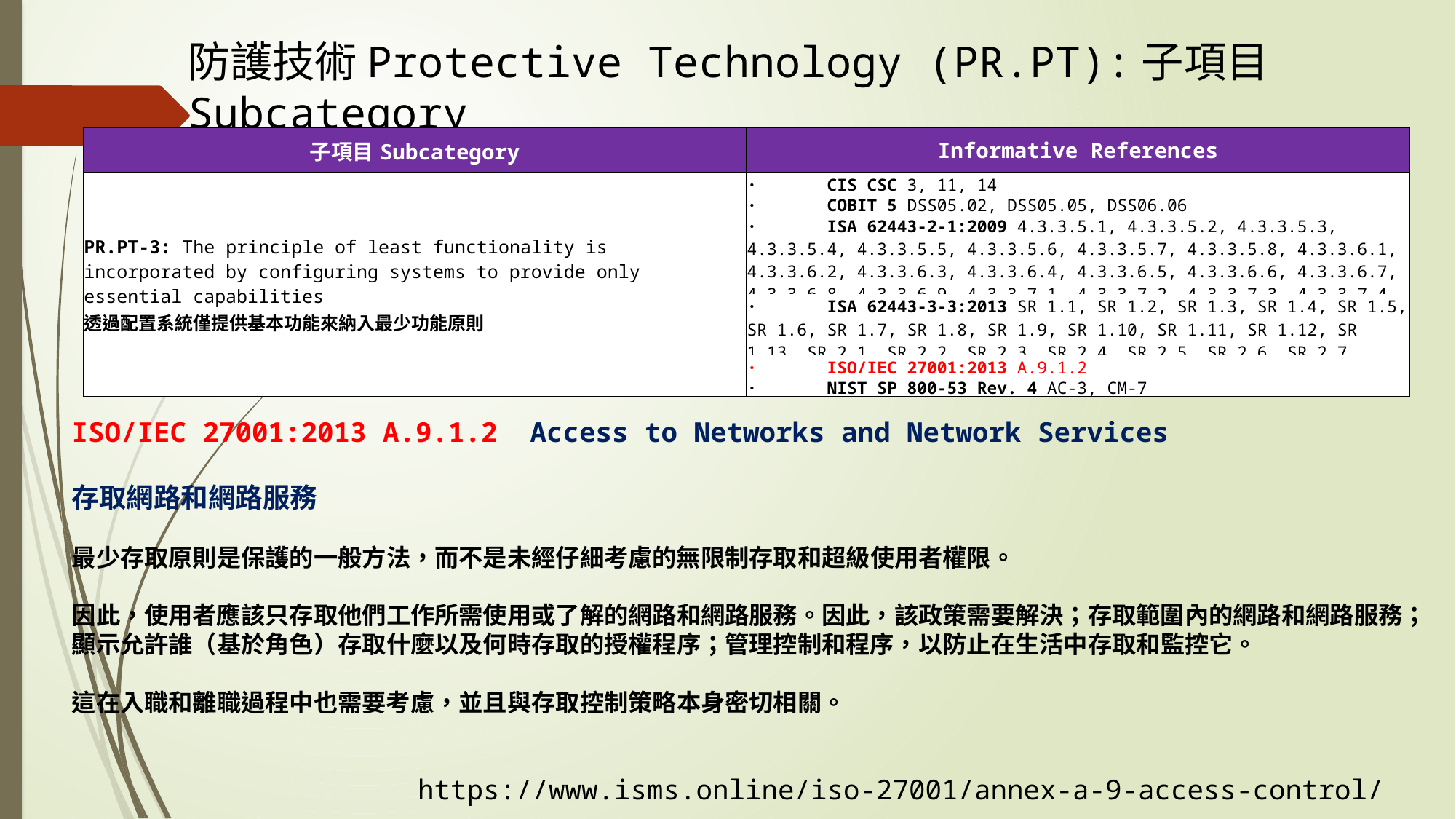

防護技術Protective Technology (PR.PT):子項目Subcategory
| 子項目Subcategory | Informative References |
| --- | --- |
| PR.PT-3: The principle of least functionality is incorporated by configuring systems to provide only essential capabilities 透過配置系統僅提供基本功能來納入最少功能原則 | ·       CIS CSC 3, 11, 14 |
|  | ·       COBIT 5 DSS05.02, DSS05.05, DSS06.06 |
|  | ·       ISA 62443-2-1:2009 4.3.3.5.1, 4.3.3.5.2, 4.3.3.5.3, 4.3.3.5.4, 4.3.3.5.5, 4.3.3.5.6, 4.3.3.5.7, 4.3.3.5.8, 4.3.3.6.1, 4.3.3.6.2, 4.3.3.6.3, 4.3.3.6.4, 4.3.3.6.5, 4.3.3.6.6, 4.3.3.6.7, 4.3.3.6.8, 4.3.3.6.9, 4.3.3.7.1, 4.3.3.7.2, 4.3.3.7.3, 4.3.3.7.4 |
|  | ·       ISA 62443-3-3:2013 SR 1.1, SR 1.2, SR 1.3, SR 1.4, SR 1.5, SR 1.6, SR 1.7, SR 1.8, SR 1.9, SR 1.10, SR 1.11, SR 1.12, SR 1.13, SR 2.1, SR 2.2, SR 2.3, SR 2.4, SR 2.5, SR 2.6, SR 2.7 |
|  | ·       ISO/IEC 27001:2013 A.9.1.2 |
|  | ·       NIST SP 800-53 Rev. 4 AC-3, CM-7 |
ISO/IEC 27001:2013 A.9.1.2  Access to Networks and Network Services

存取網路和網路服務

最少存取原則是保護的一般方法，而不是未經仔細考慮的無限制存取和超級使用者權限。

因此，使用者應該只存取他們工作所需使用或了解的網路和網路服務。因此，該政策需要解決；存取範圍內的網路和網路服務；顯示允許誰（基於角色）存取什麼以及何時存取的授權程序；管理控制和程序，以防止在生活中存取和監控它。

這在入職和離職過程中也需要考慮，並且與存取控制策略本身密切相關。
https://www.isms.online/iso-27001/annex-a-9-access-control/